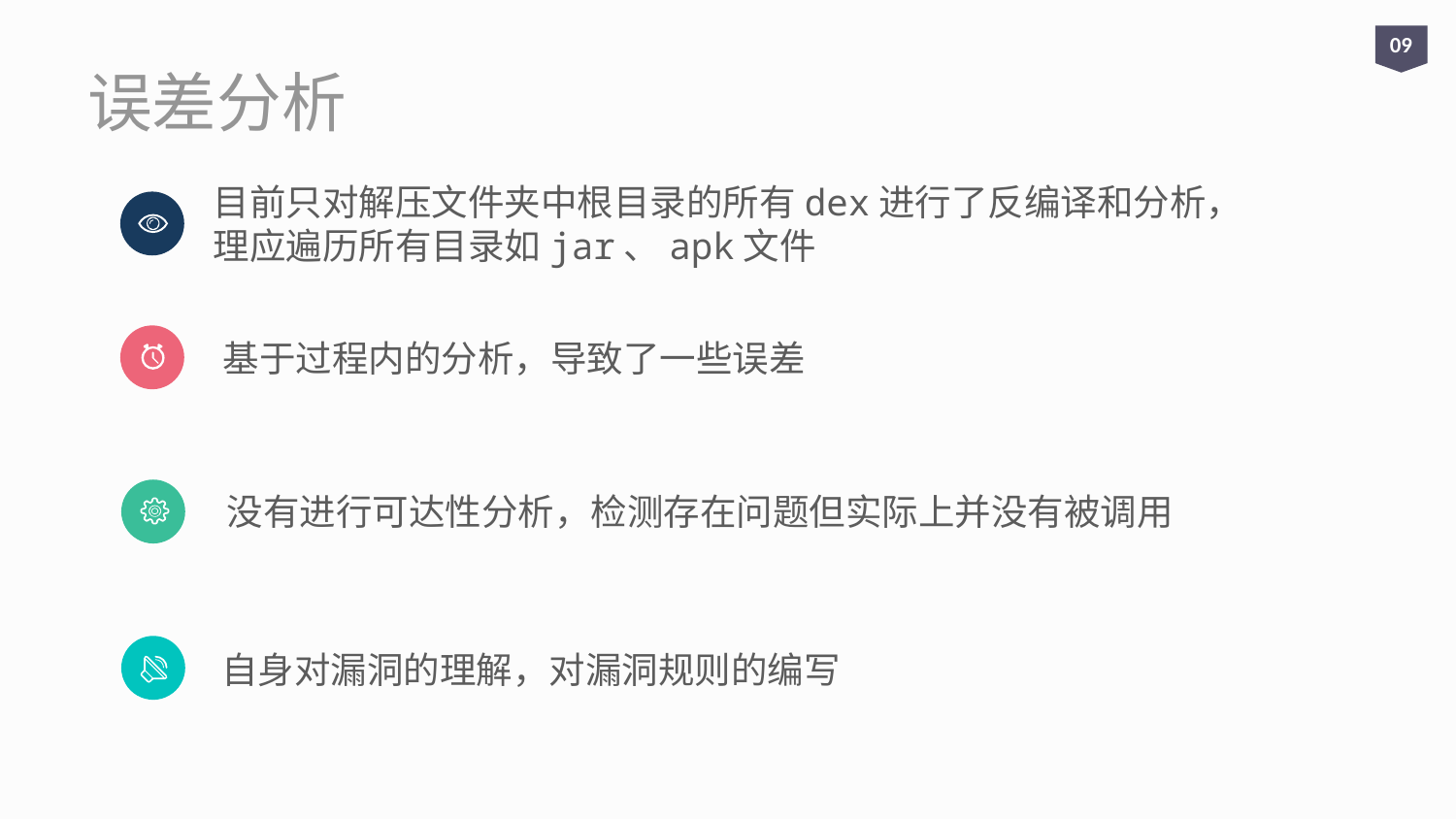

09
# 误差分析
目前只对解压文件夹中根目录的所有dex进行了反编译和分析，
理应遍历所有目录如jar、apk文件

基于过程内的分析，导致了一些误差

没有进行可达性分析，检测存在问题但实际上并没有被调用

自身对漏洞的理解，对漏洞规则的编写